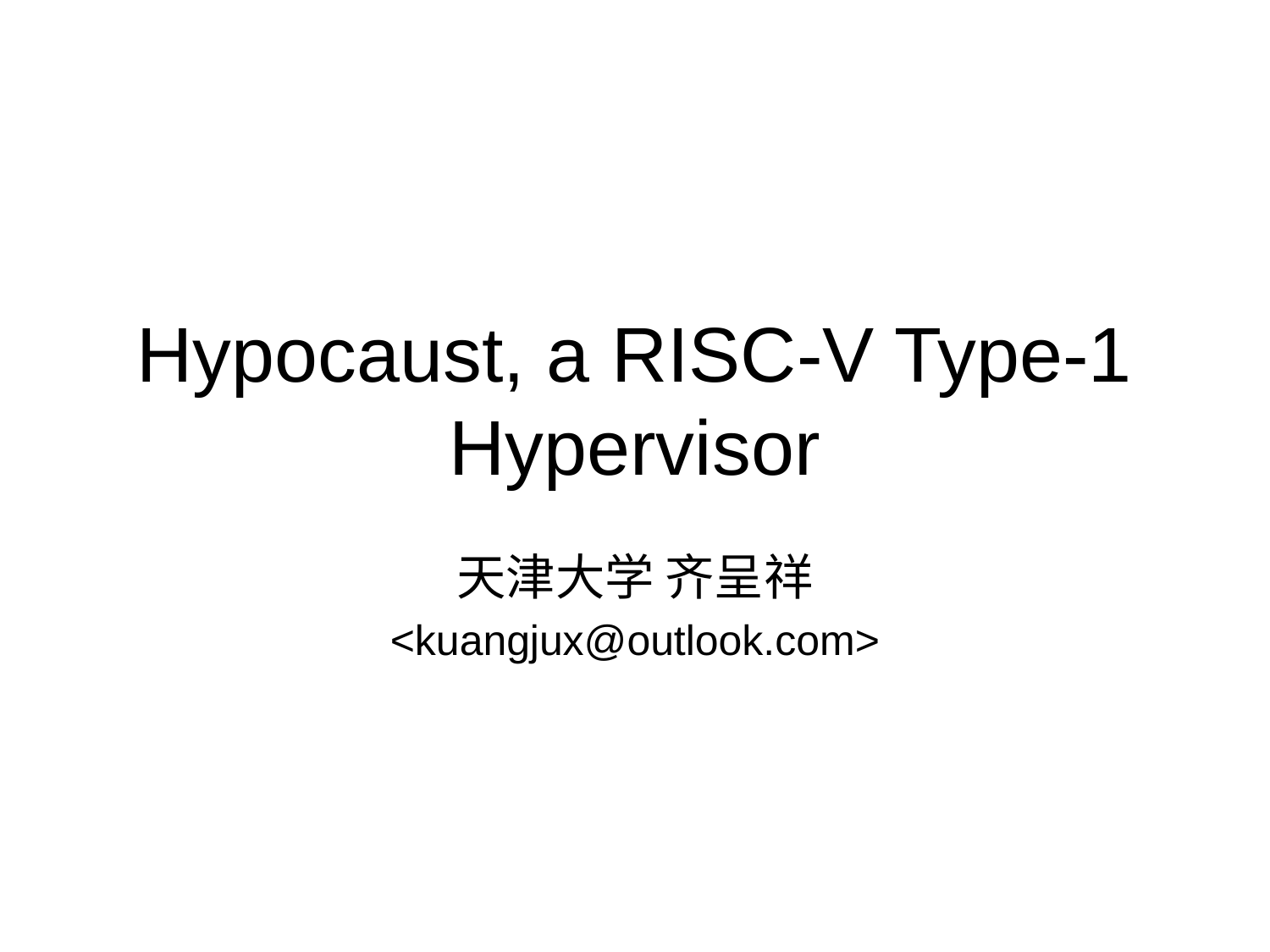

# Hypocaust, a RISC-V Type-1 Hypervisor
天津大学 齐呈祥
<kuangjux@outlook.com>